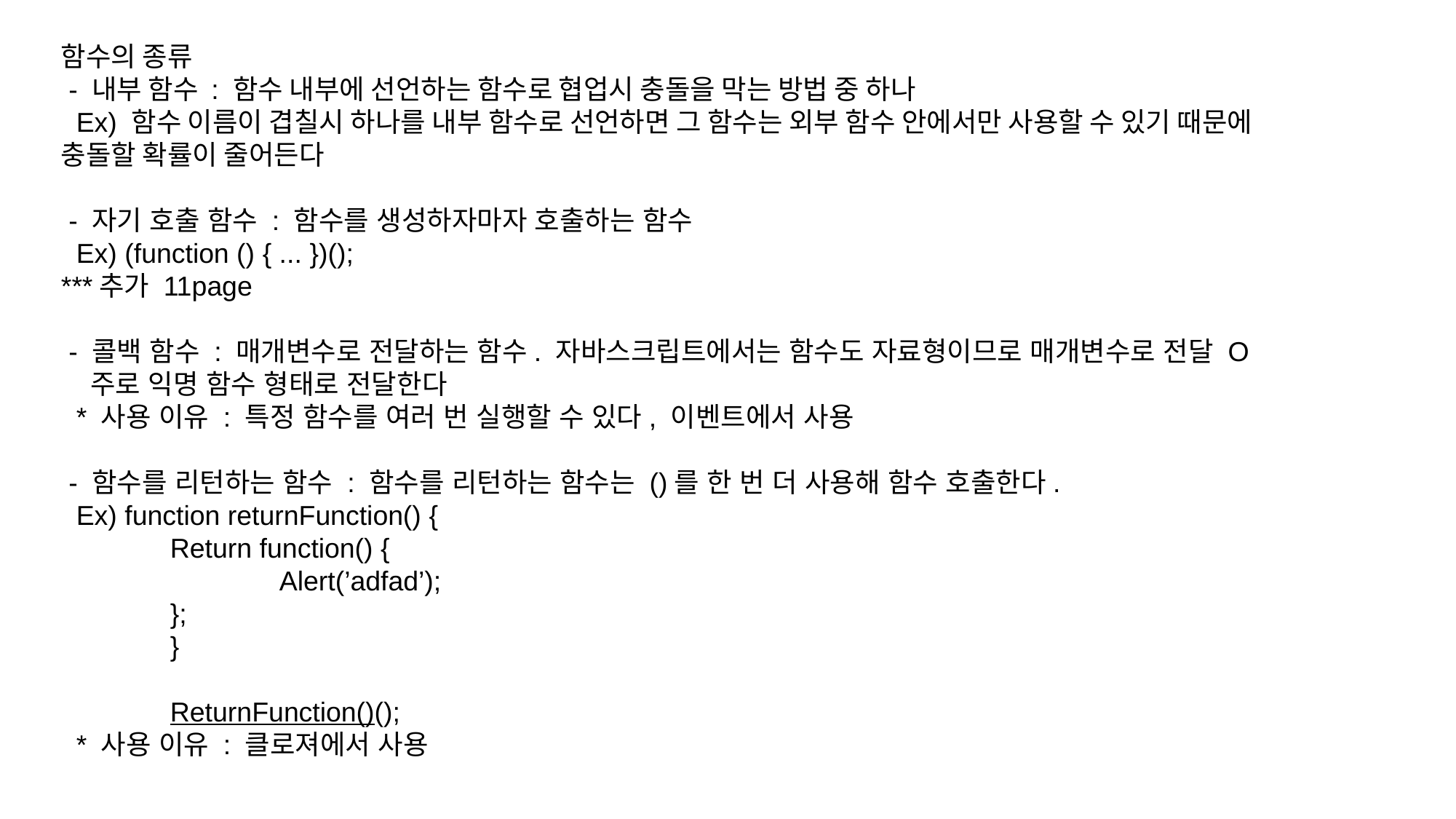

함수의 종류
 - 내부 함수 : 함수 내부에 선언하는 함수로 협업시 충돌을 막는 방법 중 하나
  Ex) 함수 이름이 겹칠시 하나를 내부 함수로 선언하면 그 함수는 외부 함수 안에서만 사용할 수 있기 때문에             충돌할 확률이 줄어든다

 - 자기 호출 함수 : 함수를 생성하자마자 호출하는 함수
  Ex) (function () { ... })();
***추가 11page

 - 콜백 함수 : 매개변수로 전달하는 함수. 자바스크립트에서는 함수도 자료형이므로 매개변수로 전달 O
   주로 익명 함수 형태로 전달한다
  * 사용 이유 : 특정 함수를 여러 번 실행할 수 있다, 이벤트에서 사용

 - 함수를 리턴하는 함수 : 함수를 리턴하는 함수는 ()를 한 번 더 사용해 함수 호출한다.
  Ex) function returnFunction() {
	Return function() {
		Alert(’adfad’);
	};
	}

	ReturnFunction()();
  * 사용 이유 : 클로져에서 사용